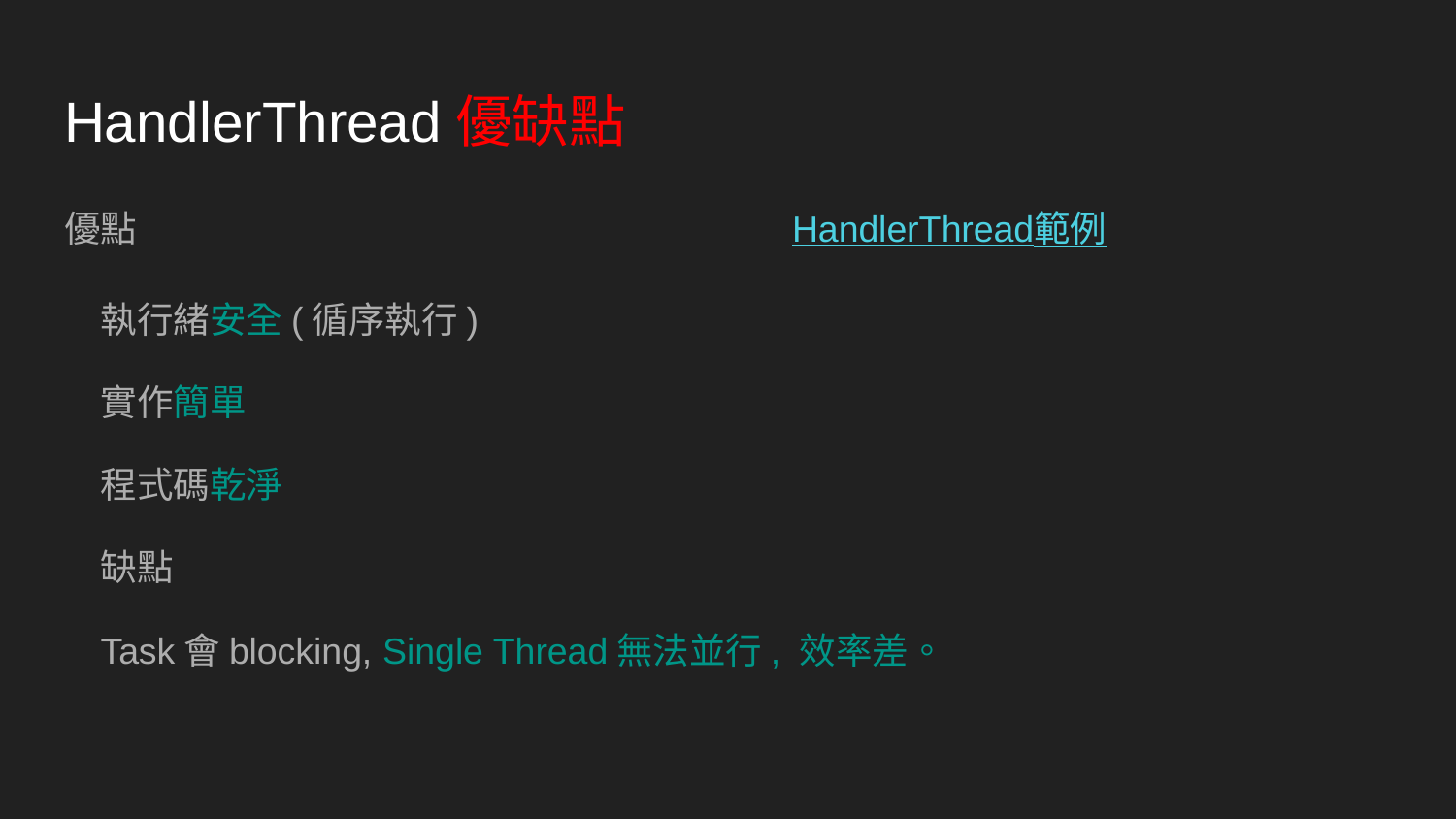

# HandlerThread優缺點
優點					HandlerThread範例
執行緒安全(循序執行)
實作簡單
程式碼乾淨
缺點
Task會blocking, Single Thread無法並行, 效率差。